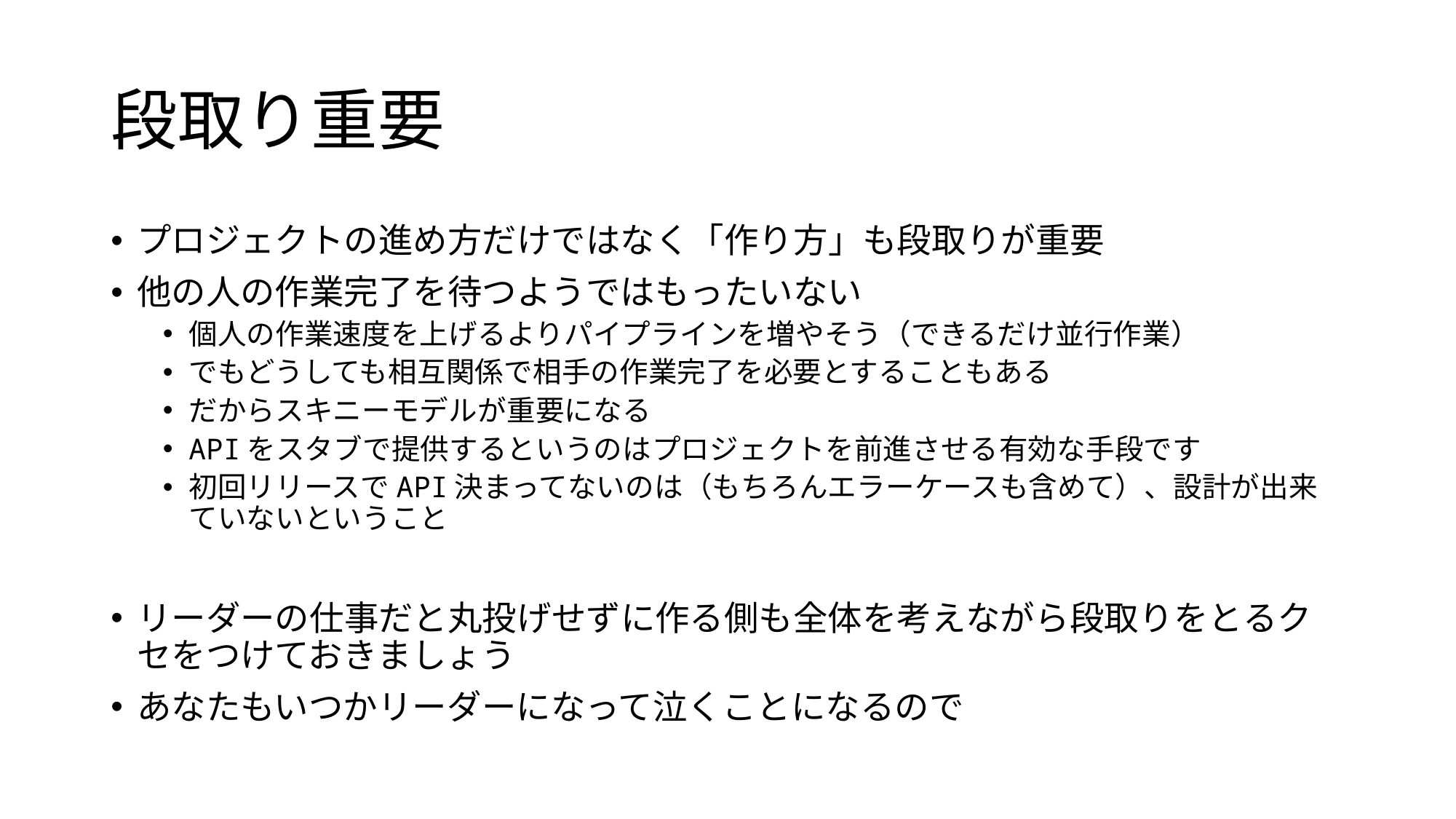

# 段取り重要
プロジェクトの進め方だけではなく「作り方」も段取りが重要
他の人の作業完了を待つようではもったいない
個人の作業速度を上げるよりパイプラインを増やそう（できるだけ並行作業）
でもどうしても相互関係で相手の作業完了を必要とすることもある
だからスキニーモデルが重要になる
APIをスタブで提供するというのはプロジェクトを前進させる有効な手段です
初回リリースでAPI決まってないのは（もちろんエラーケースも含めて）、設計が出来ていないということ

リーダーの仕事だと丸投げせずに作る側も全体を考えながら段取りをとるクセをつけておきましょう
あなたもいつかリーダーになって泣くことになるので